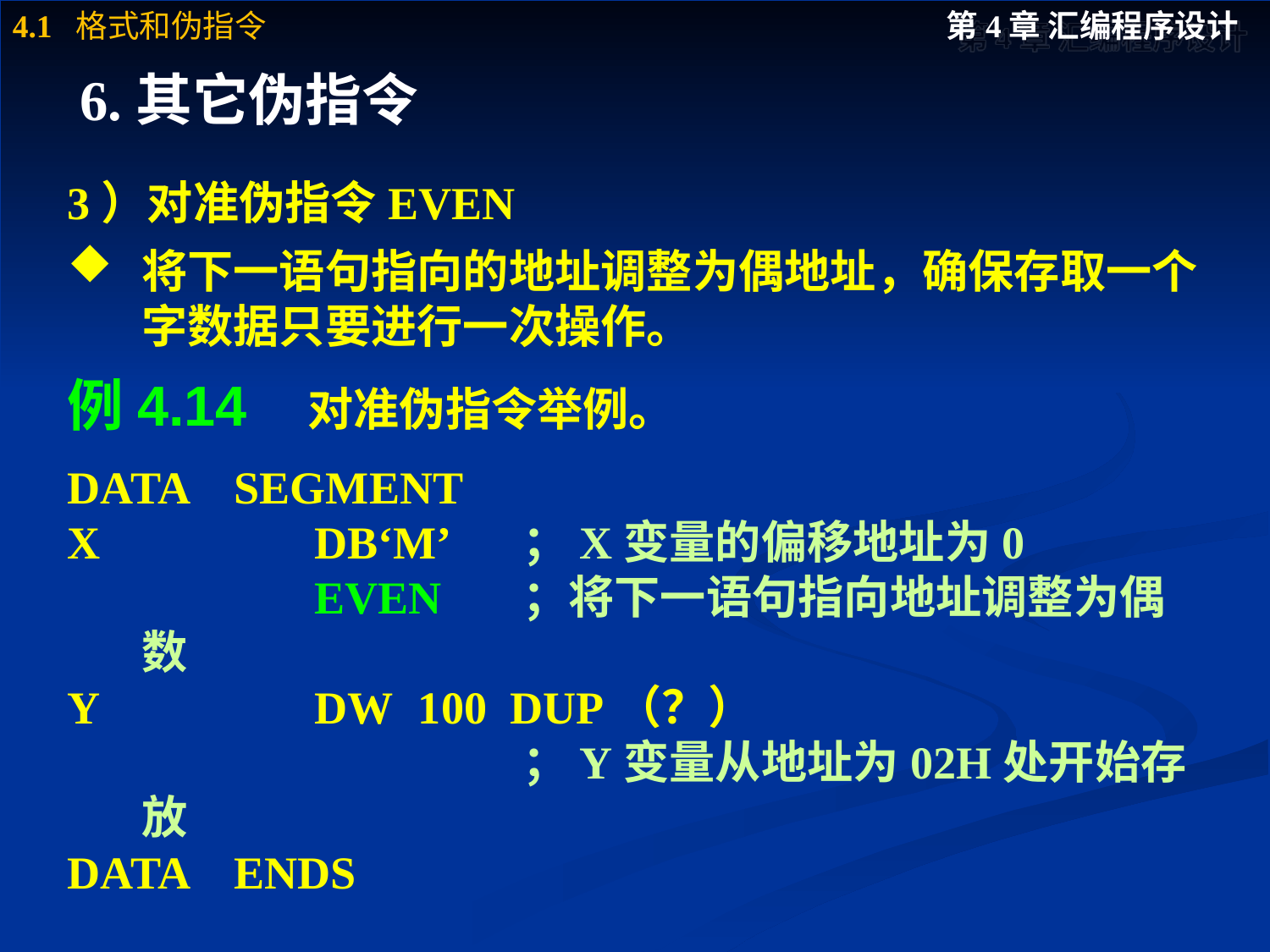

# 6.其它伪指令
3）对准伪指令EVEN
将下一语句指向的地址调整为偶地址，确保存取一个字数据只要进行一次操作。
例4.14   对准伪指令举例。
DATA    SEGMENT
X		    DB‘M’	；X变量的偏移地址为0
		    EVEN	；将下一语句指向地址调整为偶数
Y		    DW	  100  DUP（？）
				；Y变量从地址为02H处开始存放
DATA    ENDS